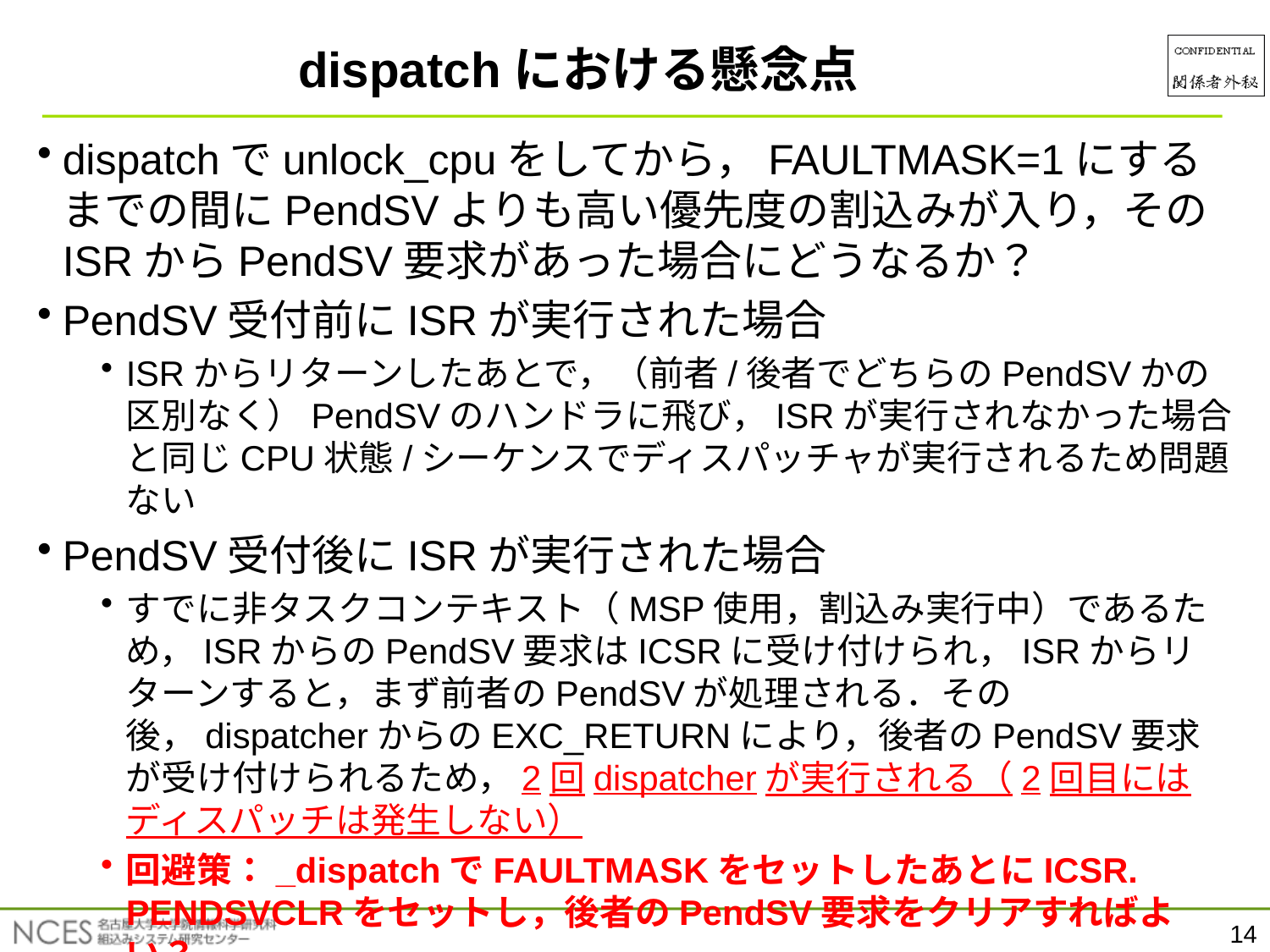

dispatchにおける懸念点
dispatchでunlock_cpuをしてから，FAULTMASK=1にするまでの間にPendSVよりも高い優先度の割込みが入り，そのISRからPendSV要求があった場合にどうなるか？
PendSV受付前にISRが実行された場合
ISRからリターンしたあとで，（前者/後者でどちらのPendSVかの区別なく）PendSVのハンドラに飛び，ISRが実行されなかった場合と同じCPU状態/シーケンスでディスパッチャが実行されるため問題ない
PendSV受付後にISRが実行された場合
すでに非タスクコンテキスト（MSP使用，割込み実行中）であるため，ISRからのPendSV要求はICSRに受け付けられ，ISRからリターンすると，まず前者のPendSVが処理される．その後，dispatcherからのEXC_RETURNにより，後者のPendSV要求が受け付けられるため，2回dispatcherが実行される（2回目にはディスパッチは発生しない）
回避策：_dispatchでFAULTMASKをセットしたあとにICSR. PENDSVCLRをセットし，後者のPendSV要求をクリアすればよい？
14